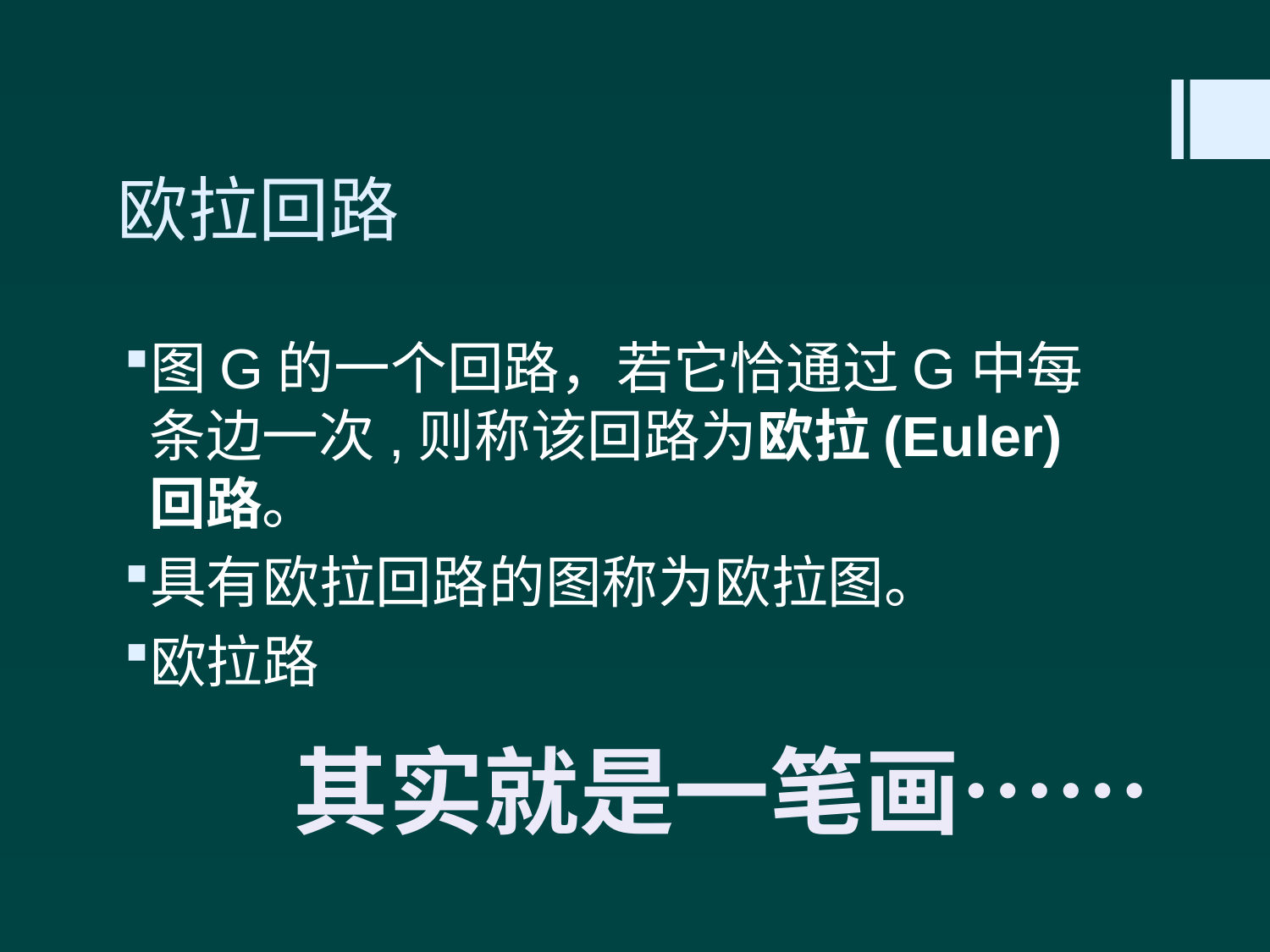

# 欧拉回路
图G的一个回路，若它恰通过G中每条边一次,则称该回路为欧拉(Euler)回路。
具有欧拉回路的图称为欧拉图。
欧拉路
其实就是一笔画……